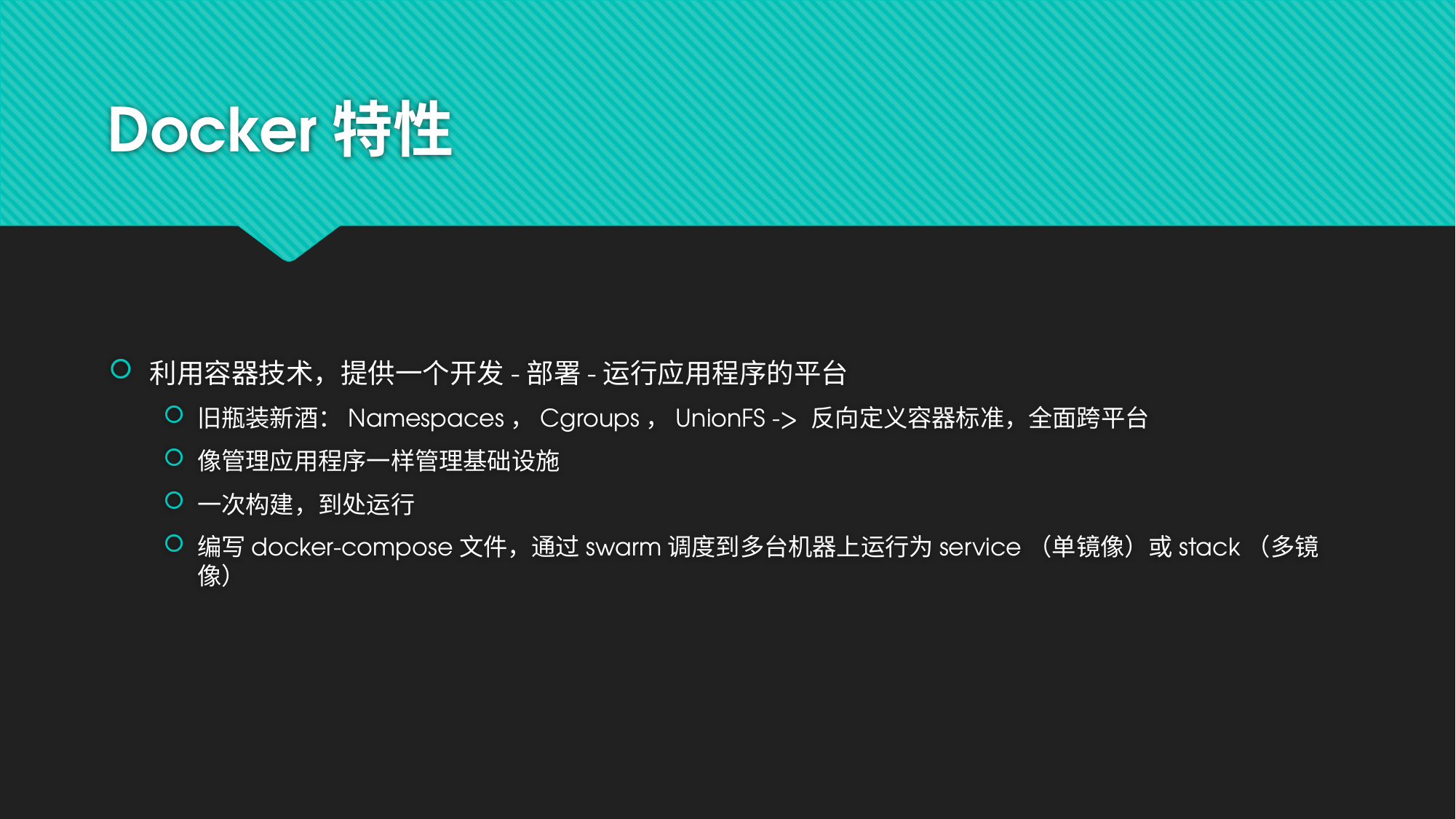

# Docker特性

利用容器技术，提供一个开发-部署-运行应用程序的平台
旧瓶装新酒：Namespaces，Cgroups，UnionFS -> 反向定义容器标准，全面跨平台
像管理应用程序一样管理基础设施
一次构建，到处运行
编写docker-compose文件，通过swarm调度到多台机器上运行为service（单镜像）或stack（多镜像）